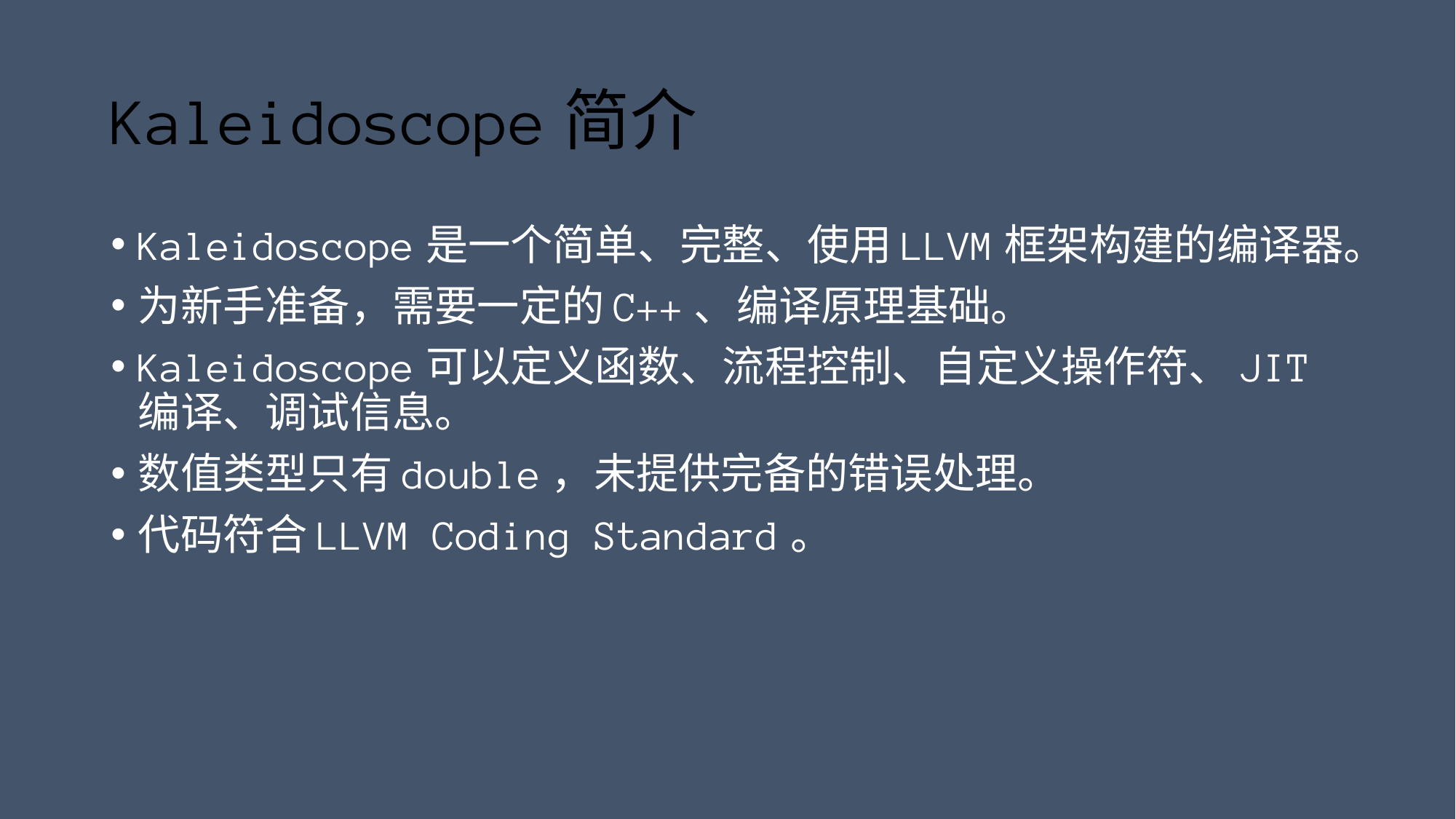

# Kaleidoscope简介
Kaleidoscope是一个简单、完整、使用LLVM框架构建的编译器。
为新手准备，需要一定的C++、编译原理基础。
Kaleidoscope可以定义函数、流程控制、自定义操作符、JIT编译、调试信息。
数值类型只有double，未提供完备的错误处理。
代码符合LLVM Coding Standard。